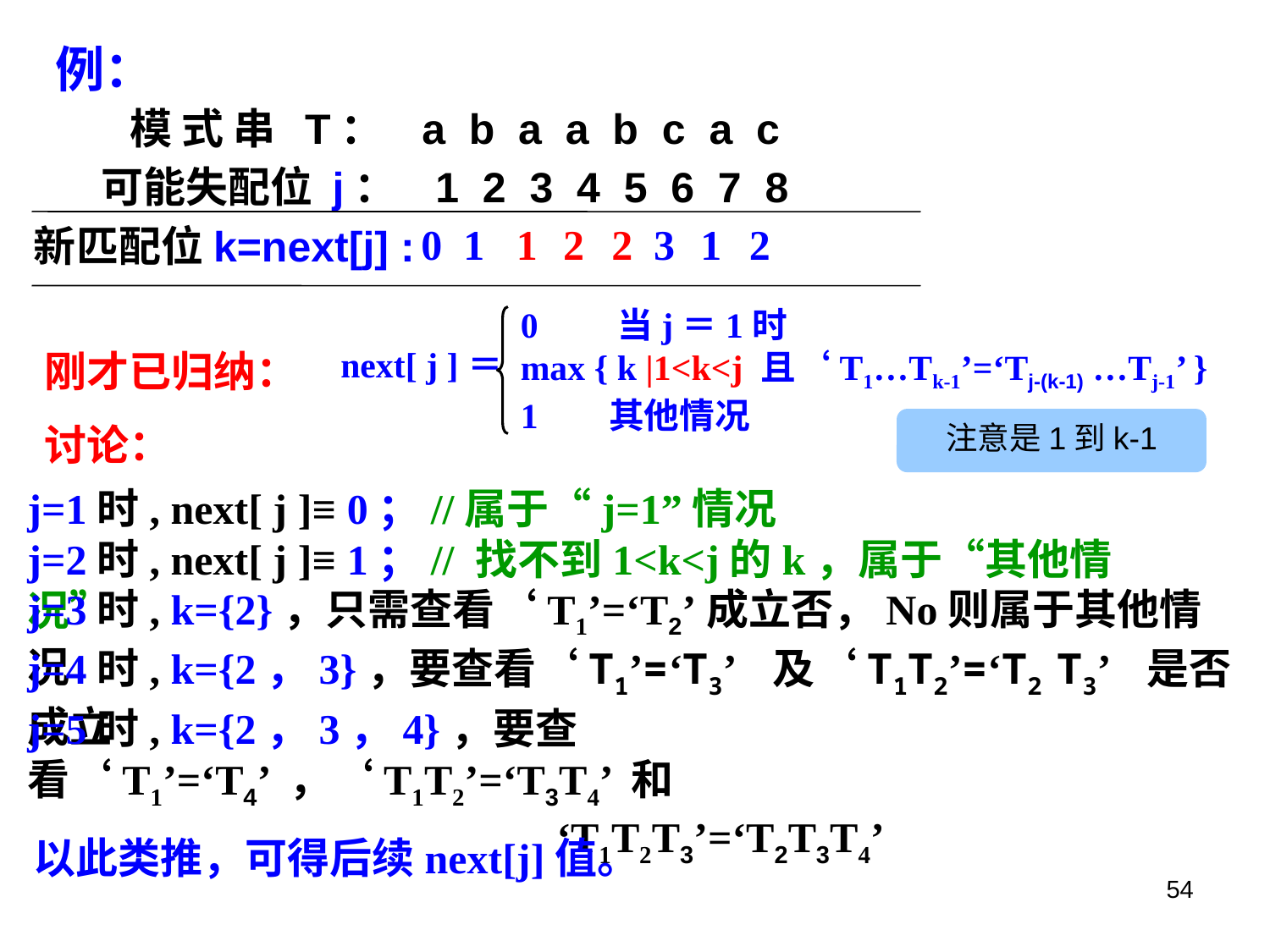

# 例：
         模 式 串  T：   a  b  a  a  b  c  a  c
      可能失配位 j：   1  2  3  4  5  6  7  8
新匹配位k=next[j] :

0
1
1
2
2
3
1
2

0        当j＝1时
max { k |1<k<j 且‘T1…Tk-1’=‘Tj-(k-1) …Tj-1’ }
1       其他情况

next[ j ]＝
刚才已归纳：
注意是1到k-1
讨论：
j=1时, next[ j ]≡ 0；//属于“j=1”情况
j=2时, next[ j ]≡ 1；// 找不到1<k<j的k，属于“其他情况”
j=3时, k={2}，只需查看‘T1’=‘T2’成立否，No则属于其他情况
j=4时, k={2，3}，要查看‘T1’=‘T3’ 及‘T1T2’=‘T2 T3’ 是否成立
j=5时, k={2，3，4}，要查看‘T1’=‘T4’ ，‘T1T2’=‘T3T4’ 和
                                                  ‘T1T2T3’=‘T2T3T4’
以此类推，可得后续next[j]值。
54